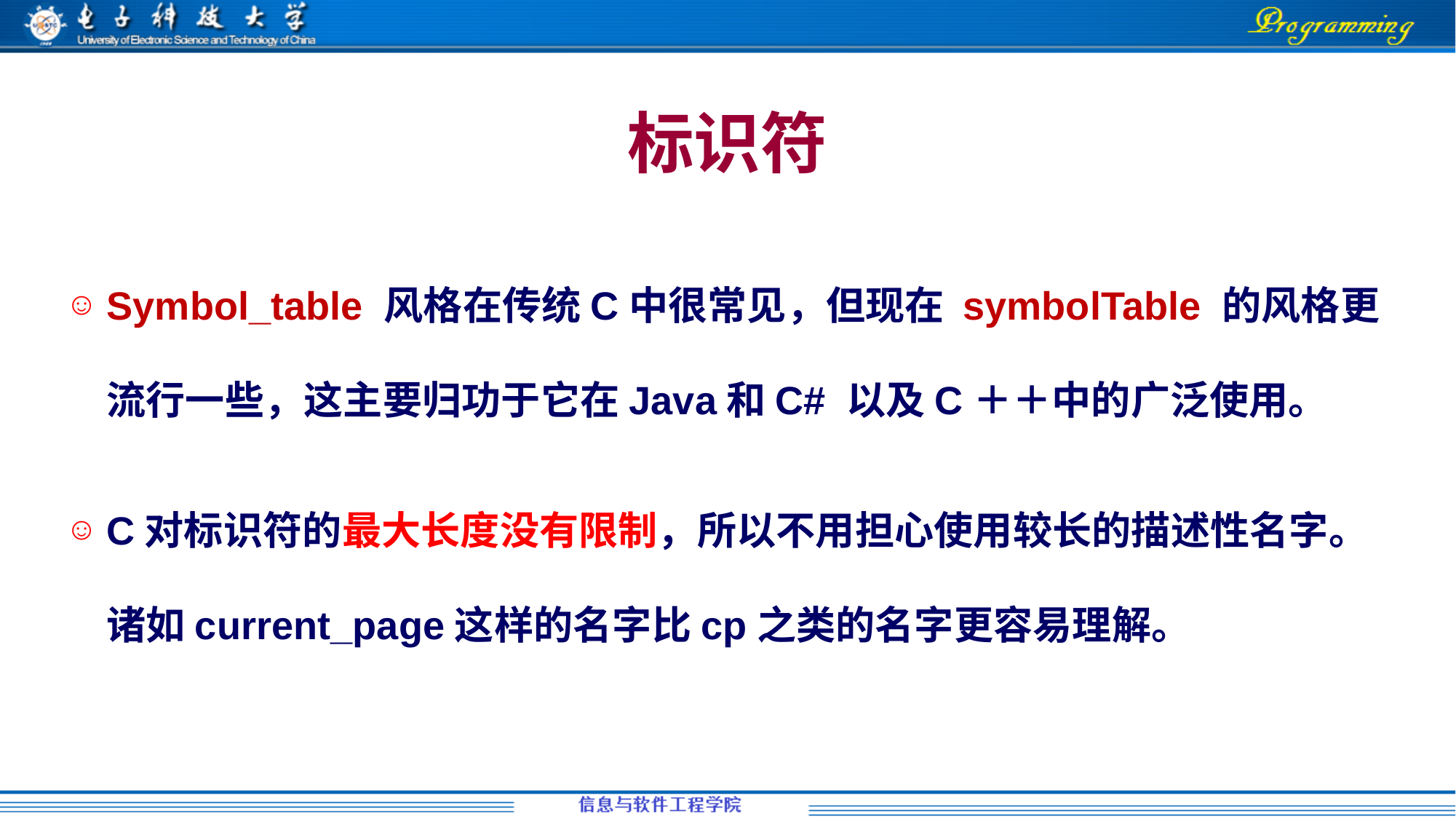

# 标识符
Symbol_table 风格在传统C中很常见，但现在 symbolTable 的风格更流行一些，这主要归功于它在Java和C# 以及C＋＋中的广泛使用。
C对标识符的最大长度没有限制，所以不用担心使用较长的描述性名字。诸如current_page这样的名字比cp之类的名字更容易理解。